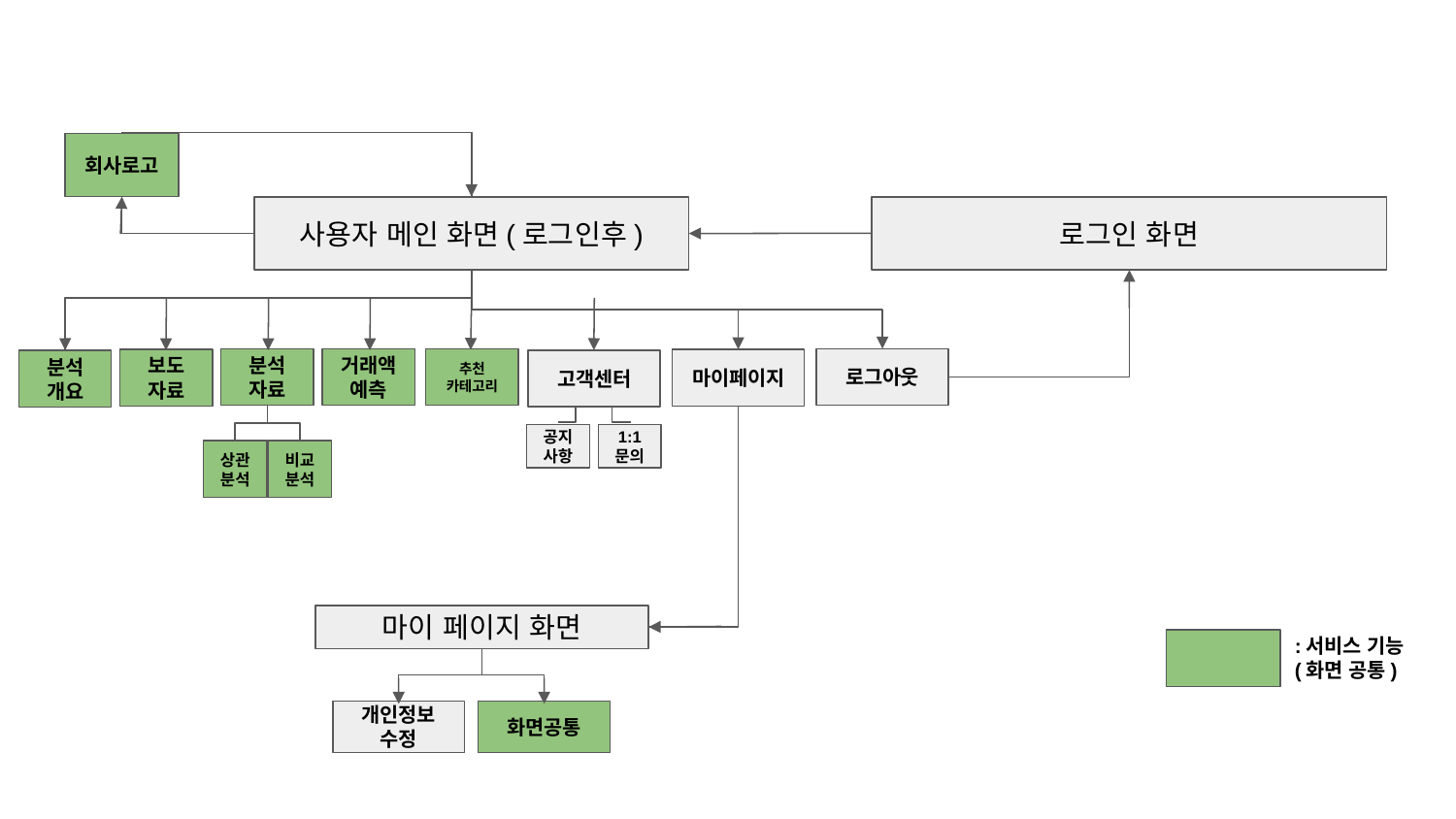

회사로고
로그인 화면
사용자 메인 화면(로그인후)
추천
카테고리
분석
자료
로그아웃
거래액
예측
보도
자료
마이페이지
고객센터
분석
개요
공지사항
1:1 문의
상관분석
비교분석
마이 페이지 화면
:서비스 기능
(화면 공통)

화면공통
개인정보
수정